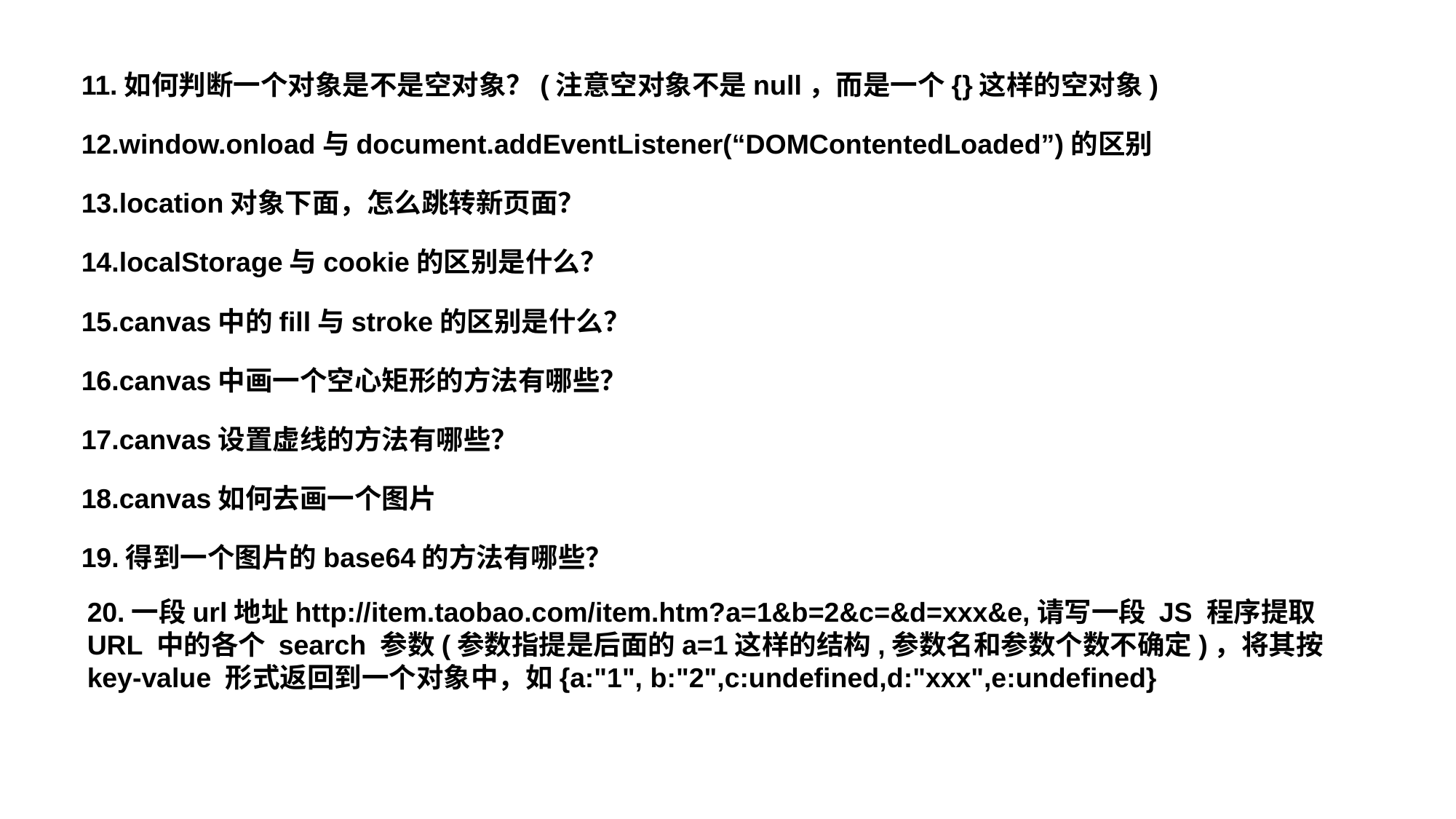

11.如何判断一个对象是不是空对象？(注意空对象不是null，而是一个{}这样的空对象)
12.window.onload与document.addEventListener(“DOMContentedLoaded”)的区别
13.location对象下面，怎么跳转新页面？
14.localStorage与cookie的区别是什么？
15.canvas中的fill与stroke的区别是什么？
16.canvas中画一个空心矩形的方法有哪些？
17.canvas设置虚线的方法有哪些？
18.canvas如何去画一个图片
19.得到一个图片的base64的方法有哪些？
20.一段url地址http://item.taobao.com/item.htm?a=1&b=2&c=&d=xxx&e,请写一段 JS 程序提取 URL 中的各个 search 参数(参数指提是后面的a=1这样的结构,参数名和参数个数不确定)，将其按 key-value 形式返回到一个对象中，如{a:"1", b:"2",c:undefined,d:"xxx",e:undefined}